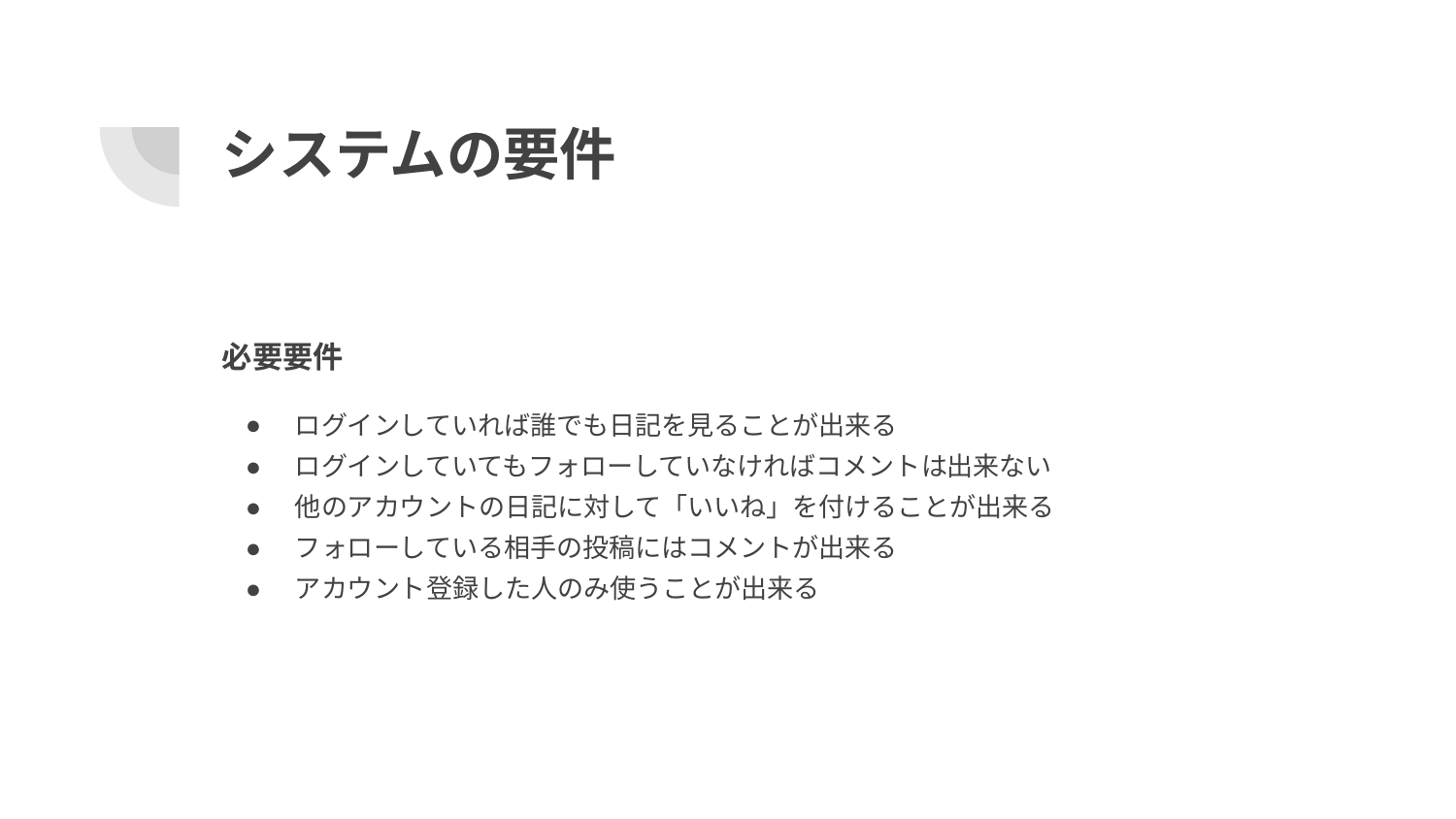

# システムの要件
必要要件
ログインしていれば誰でも日記を見ることが出来る
ログインしていてもフォローしていなければコメントは出来ない
他のアカウントの日記に対して「いいね」を付けることが出来る
フォローしている相手の投稿にはコメントが出来る
アカウント登録した人のみ使うことが出来る